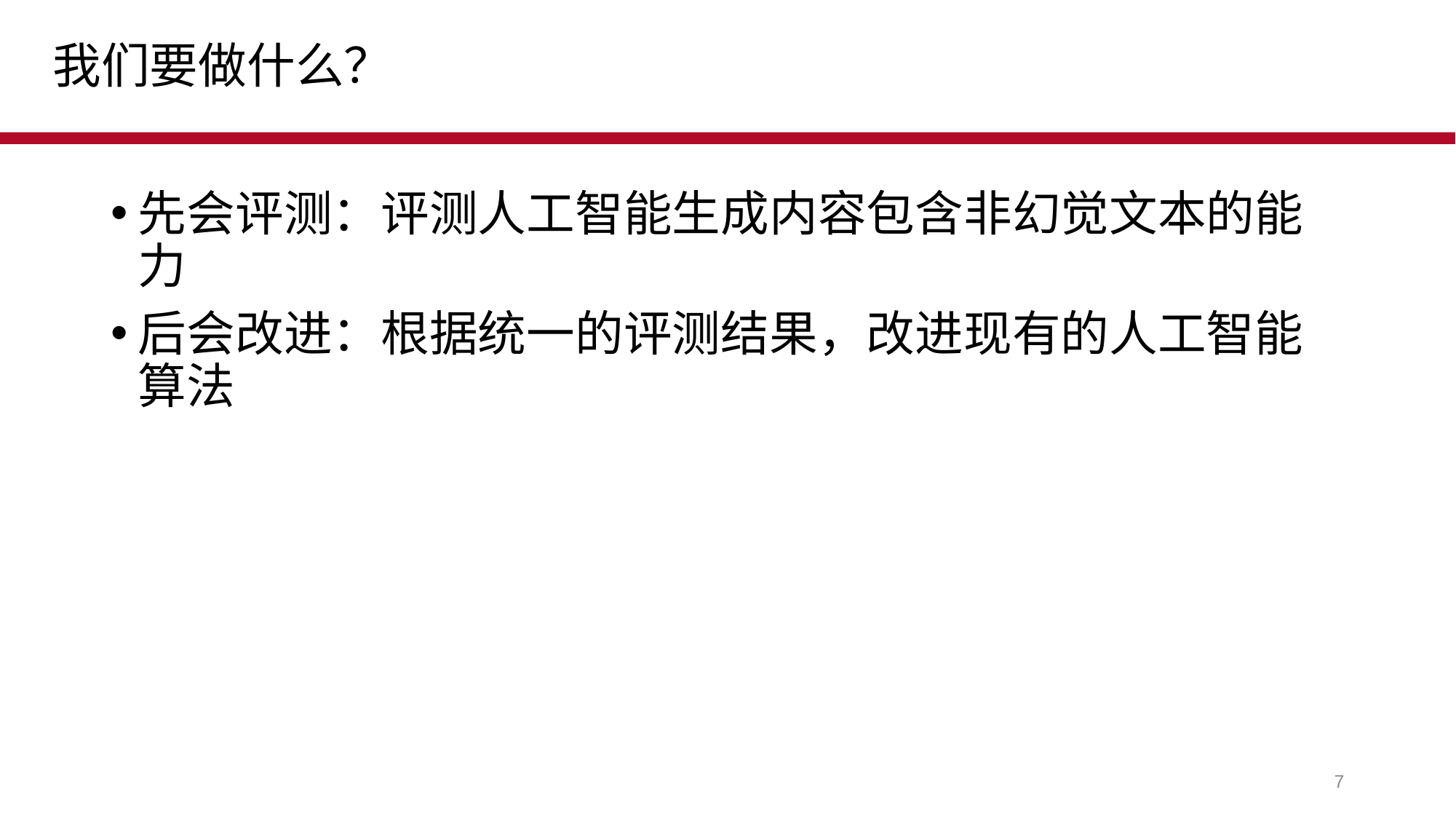

# 我们要做什么？
先会评测：评测人工智能生成内容包含非幻觉文本的能力
后会改进：根据统一的评测结果，改进现有的人工智能算法
7